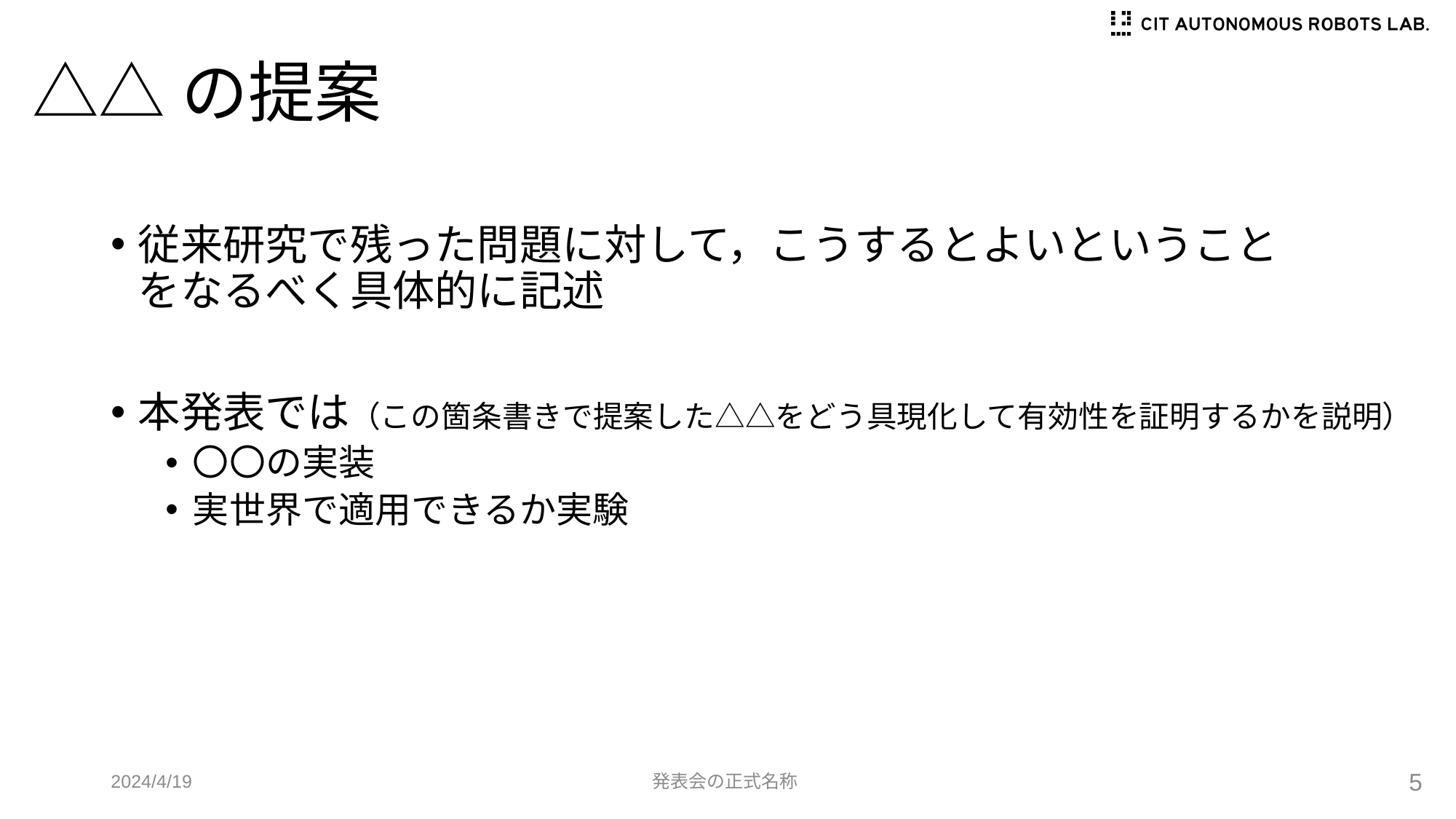

# △△の提案
従来研究で残った問題に対して，こうするとよいということ
をなるべく具体的に記述

本発表では（この箇条書きで提案した△△をどう具現化して有効性を証明するかを説明）
〇〇の実装
実世界で適用できるか実験
5
2024/4/19
発表会の正式名称